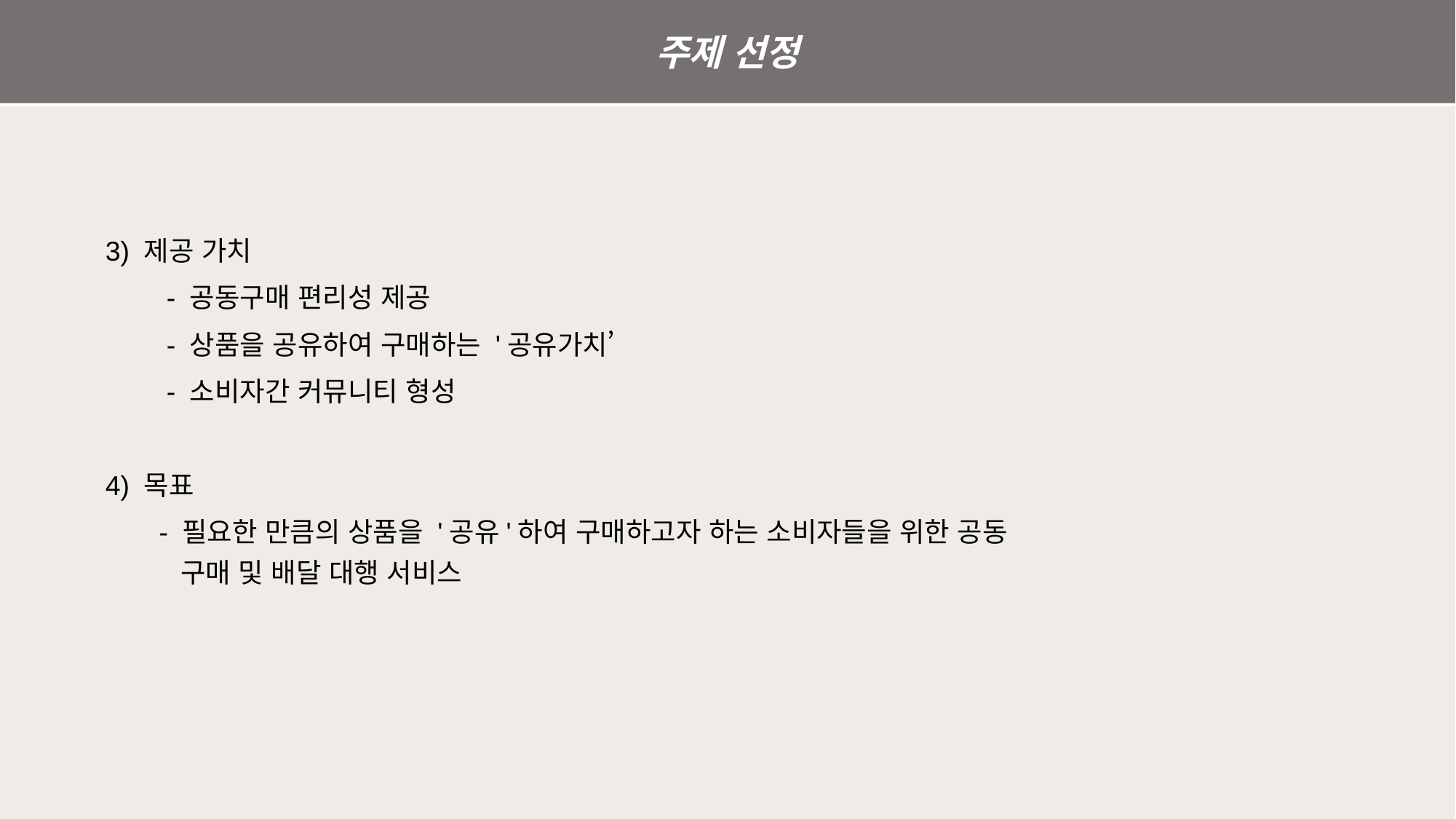

주제 선정
3) 제공 가치
        - 공동구매 편리성 제공
        - 상품을 공유하여 구매하는 '공유가치’
        - 소비자간 커뮤니티 형성

4) 목표
       - 필요한 만큼의 상품을 '공유'하여 구매하고자 하는 소비자들을 위한 공동
         구매 및 배달 대행 서비스